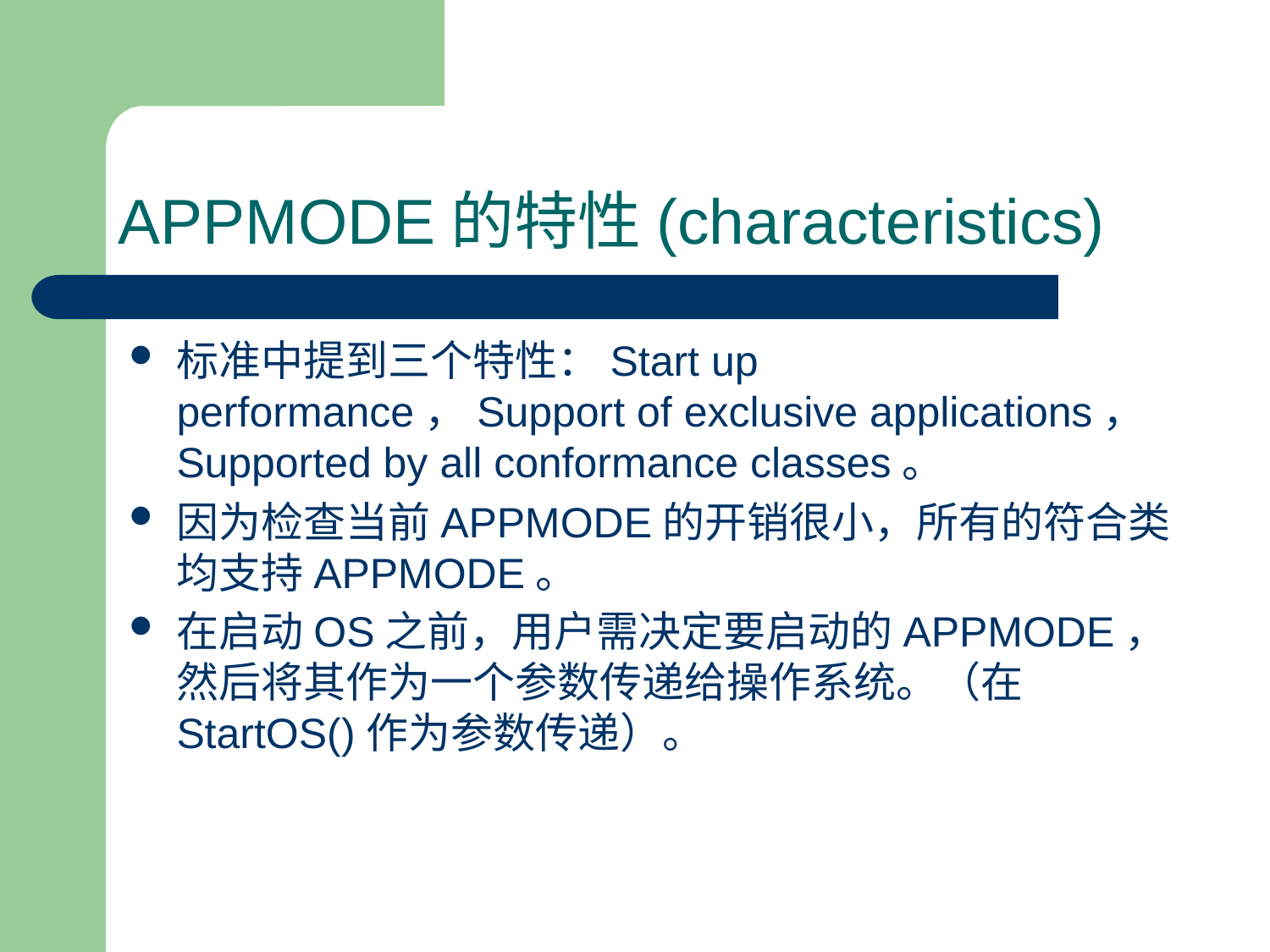

# APPMODE的特性(characteristics)
标准中提到三个特性：Start up performance，Support of exclusive applications，Supported by all conformance classes。
因为检查当前APPMODE的开销很小，所有的符合类均支持APPMODE。
在启动OS之前，用户需决定要启动的APPMODE，然后将其作为一个参数传递给操作系统。（在StartOS()作为参数传递）。